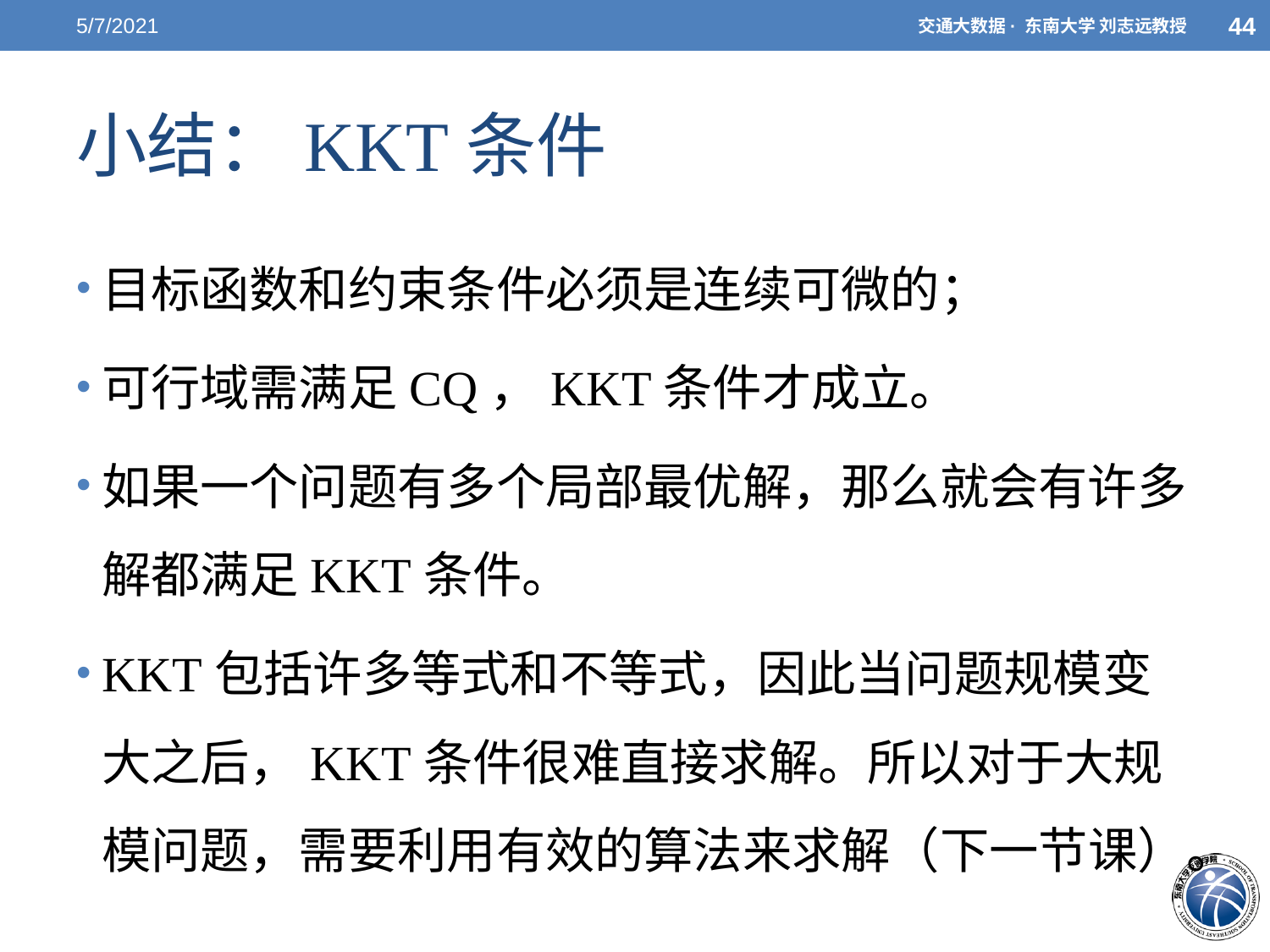

44
5/7/2021
交通大数据· 东南大学 刘志远教授
# 小结：KKT条件
目标函数和约束条件必须是连续可微的；
可行域需满足CQ，KKT条件才成立。
如果一个问题有多个局部最优解，那么就会有许多解都满足KKT条件。
KKT包括许多等式和不等式，因此当问题规模变大之后，KKT条件很难直接求解。所以对于大规模问题，需要利用有效的算法来求解（下一节课）。